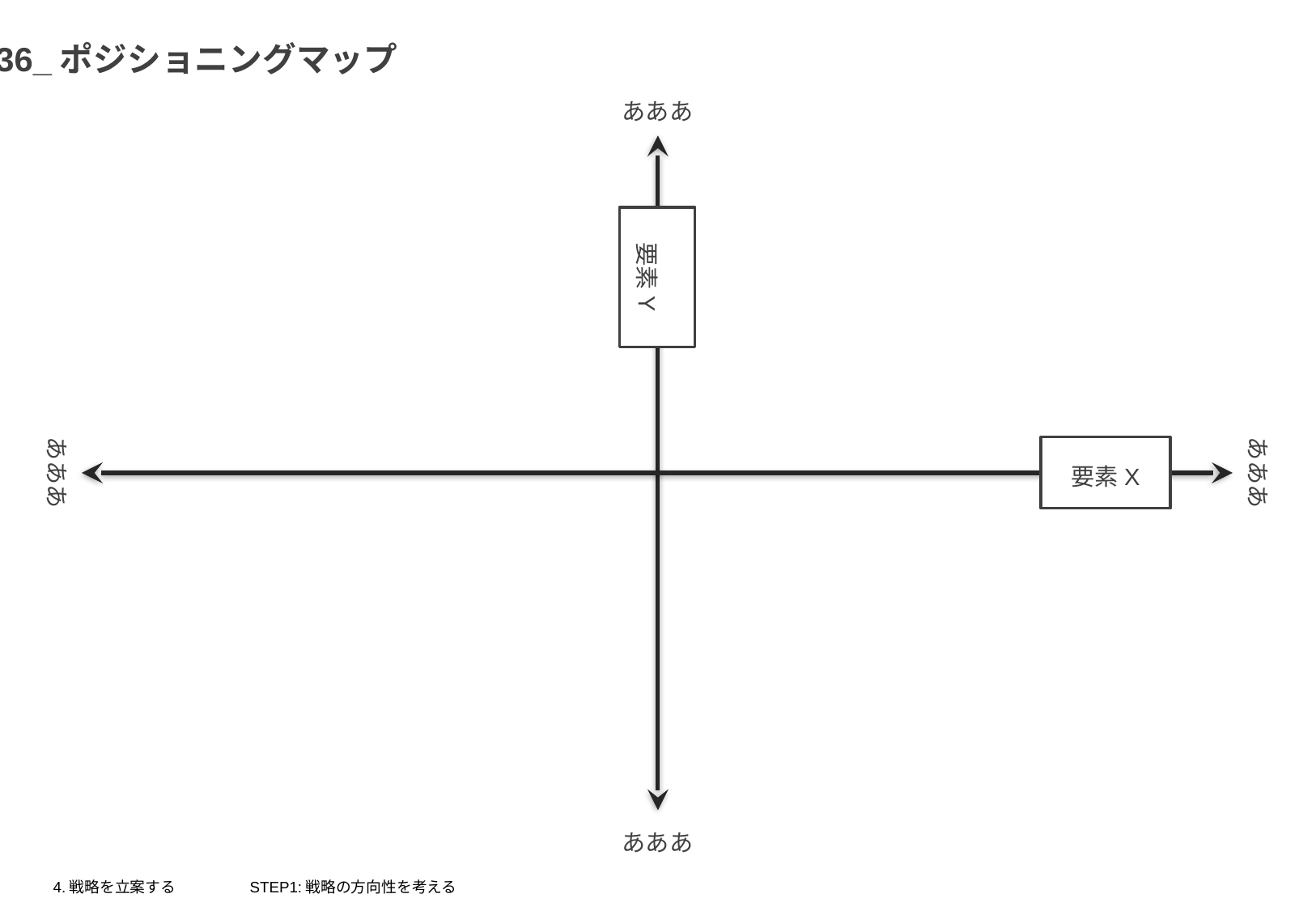

36_ポジショニングマップ
あああ

要素Y
あああ
あああ

要素X
あああ
4.戦略を立案する
STEP1:戦略の方向性を考える